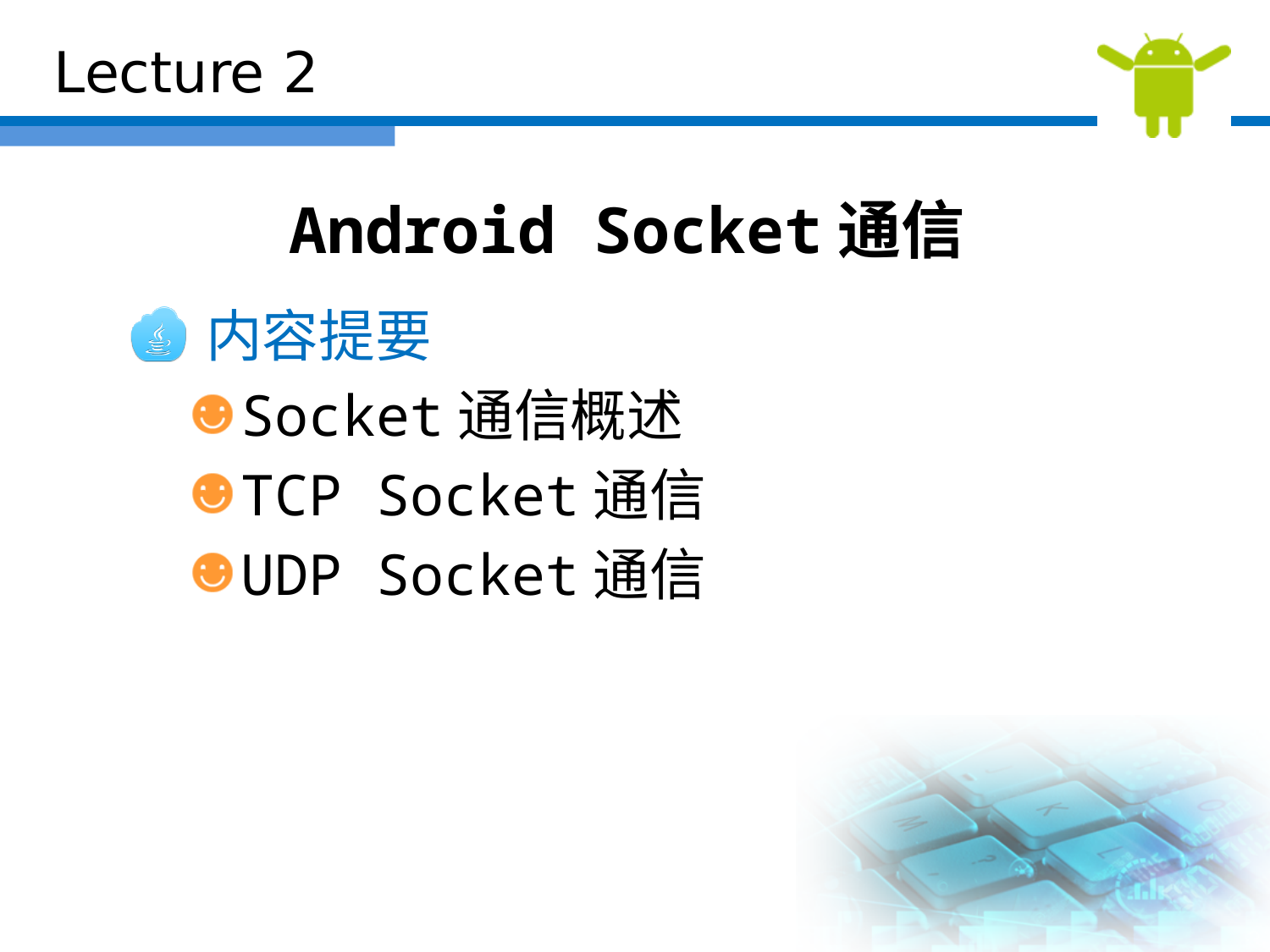

# Lecture 2

Android Socket通信
内容提要
Socket通信概述
TCP Socket通信
UDP Socket通信